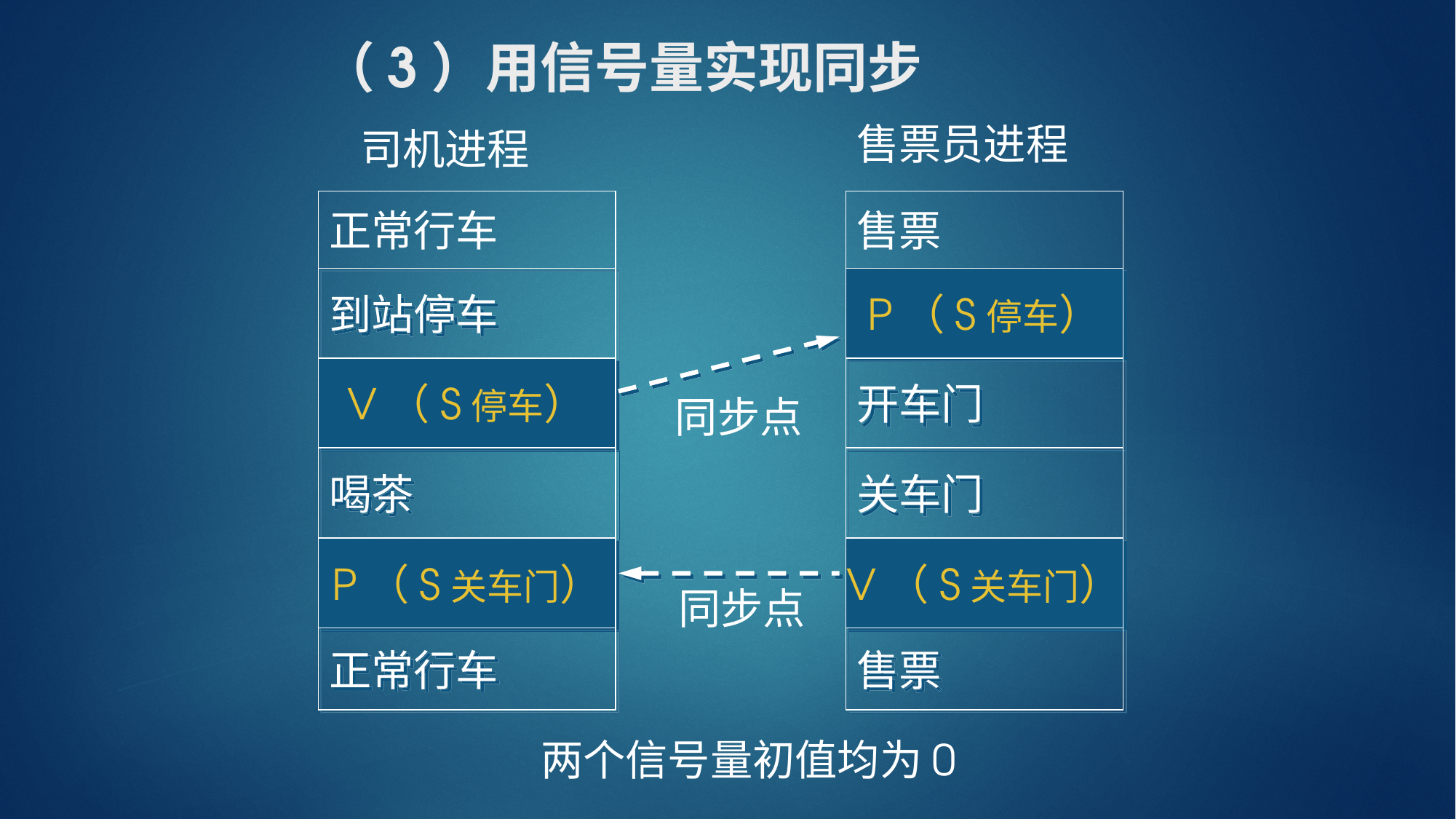

# （3）用信号量实现同步
售票员进程
司机进程
正常行车
售票
到站停车
P（S停车）

同步点
V（S停车）
开车门
喝茶
关车门
P（S关车门）
V（S关车门）

同步点
正常行车
售票
两个信号量初值均为0